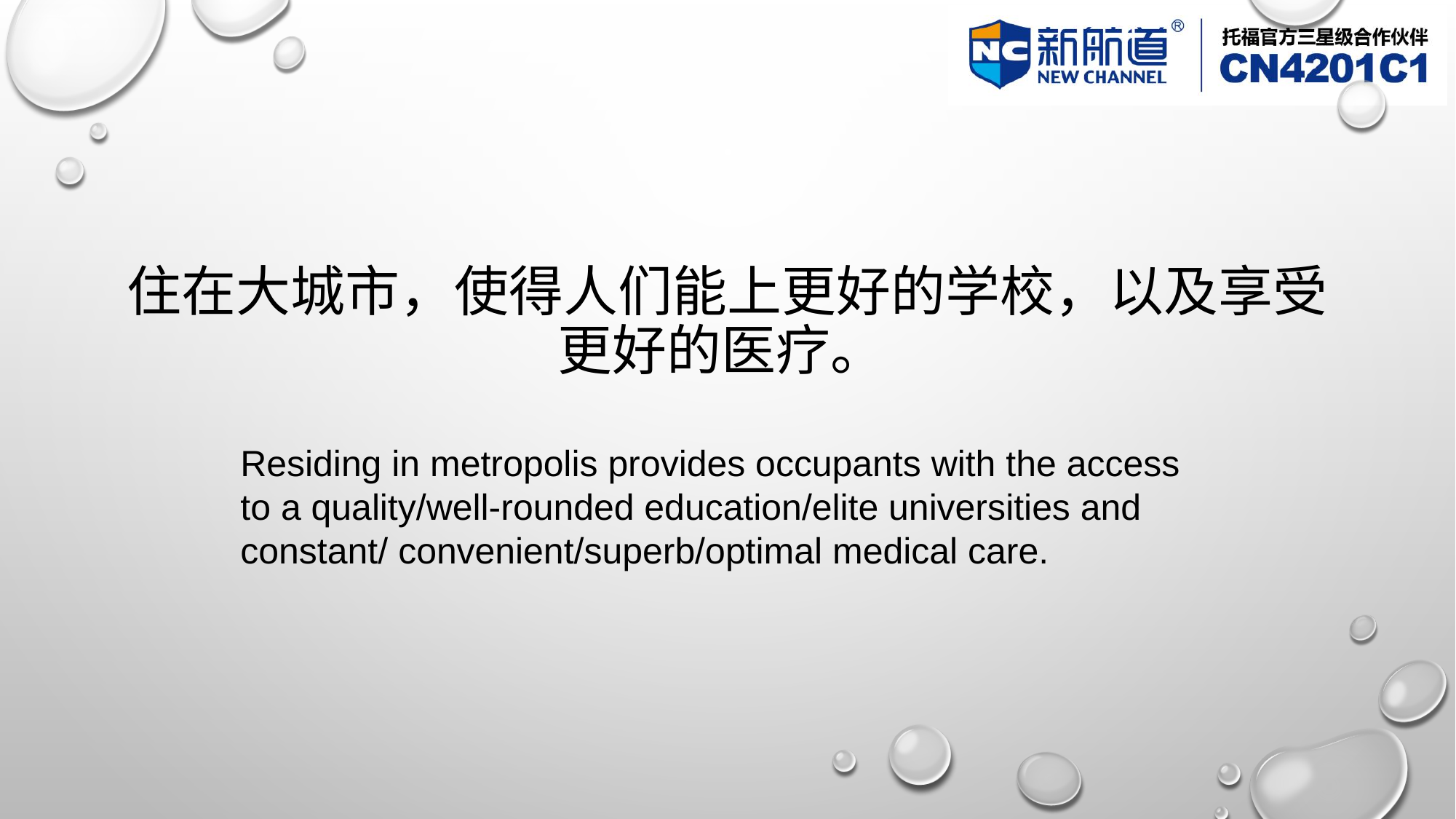

# 住在大城市，使得人们能上更好的学校，以及享受更好的医疗。

Residing in metropolis provides occupants with the access to a quality/well-rounded education/elite universities and constant/ convenient/superb/optimal medical care.